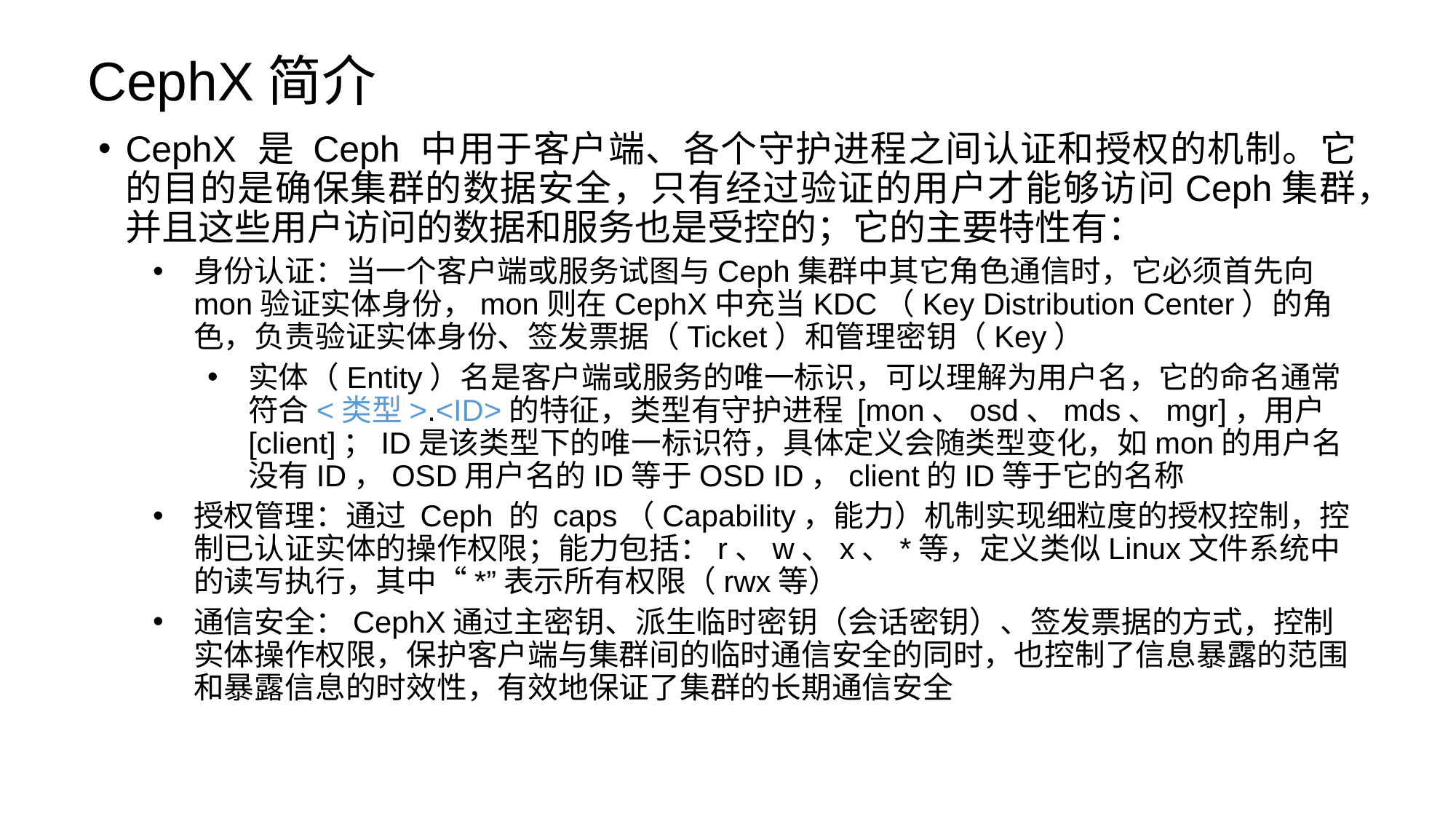

# CephX简介
CephX 是 Ceph 中用于客户端、各个守护进程之间认证和授权的机制。它的目的是确保集群的数据安全，只有经过验证的用户才能够访问Ceph集群，并且这些用户访问的数据和服务也是受控的；它的主要特性有：
身份认证：当一个客户端或服务试图与Ceph集群中其它角色通信时，它必须首先向mon验证实体身份，mon则在CephX中充当KDC（Key Distribution Center）的角色，负责验证实体身份、签发票据（Ticket）和管理密钥（Key）
实体（Entity）名是客户端或服务的唯一标识，可以理解为用户名，它的命名通常符合<类型>.<ID>的特征，类型有守护进程 [mon、osd、mds、mgr]，用户 [client]；ID是该类型下的唯一标识符，具体定义会随类型变化，如mon的用户名没有ID，OSD用户名的ID等于OSD ID，client的ID等于它的名称
授权管理：通过 Ceph 的 caps（Capability，能力）机制实现细粒度的授权控制，控制已认证实体的操作权限；能力包括：r、w、x、*等，定义类似Linux文件系统中的读写执行，其中“*”表示所有权限（rwx等）
通信安全：CephX通过主密钥、派生临时密钥（会话密钥）、签发票据的方式，控制实体操作权限，保护客户端与集群间的临时通信安全的同时，也控制了信息暴露的范围和暴露信息的时效性，有效地保证了集群的长期通信安全